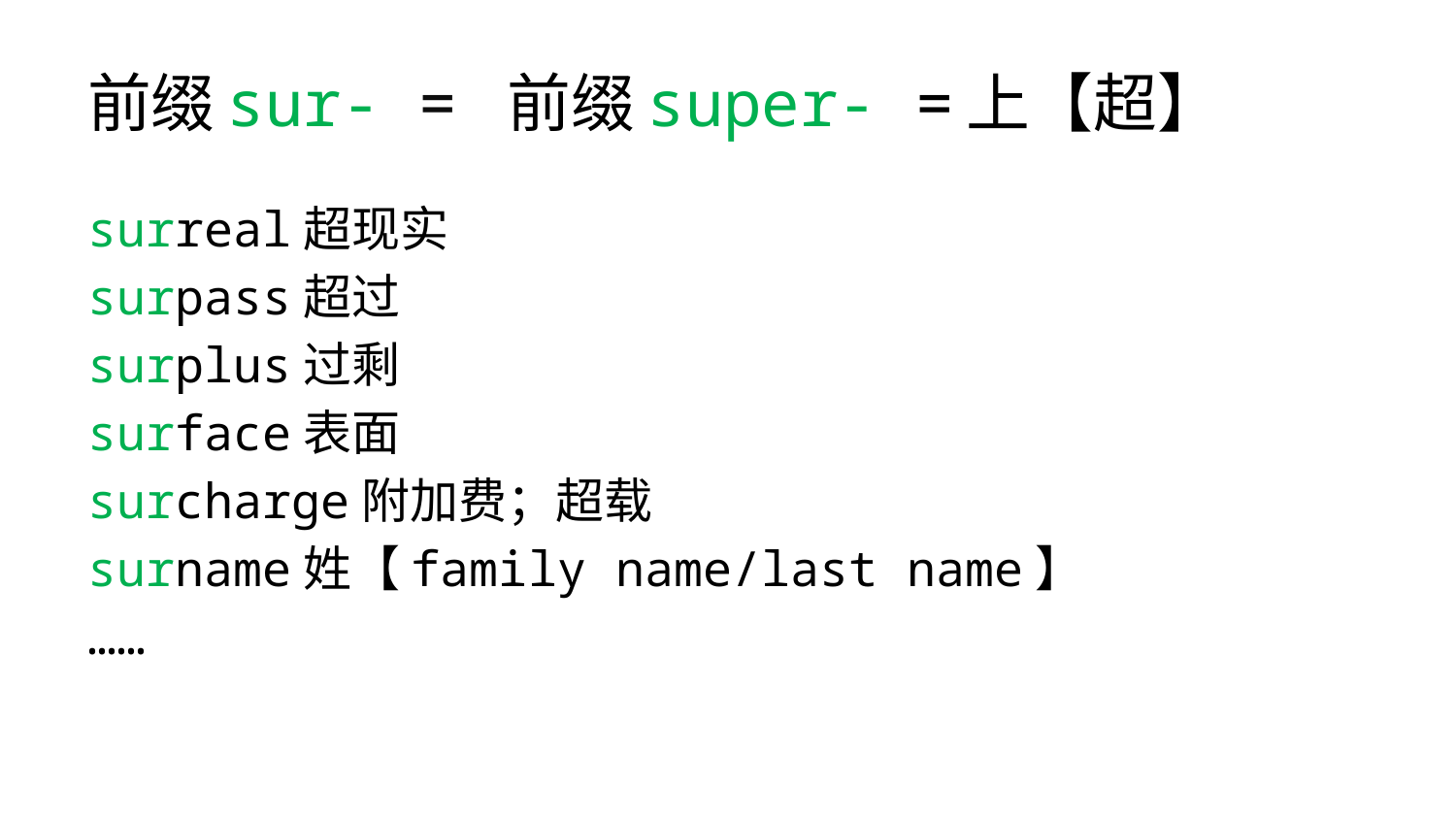

# 前缀sur- = 前缀super- =上【超】
surreal超现实
surpass超过
surplus过剩
surface表面
surcharge附加费；超载
surname姓【family name/last name】
……